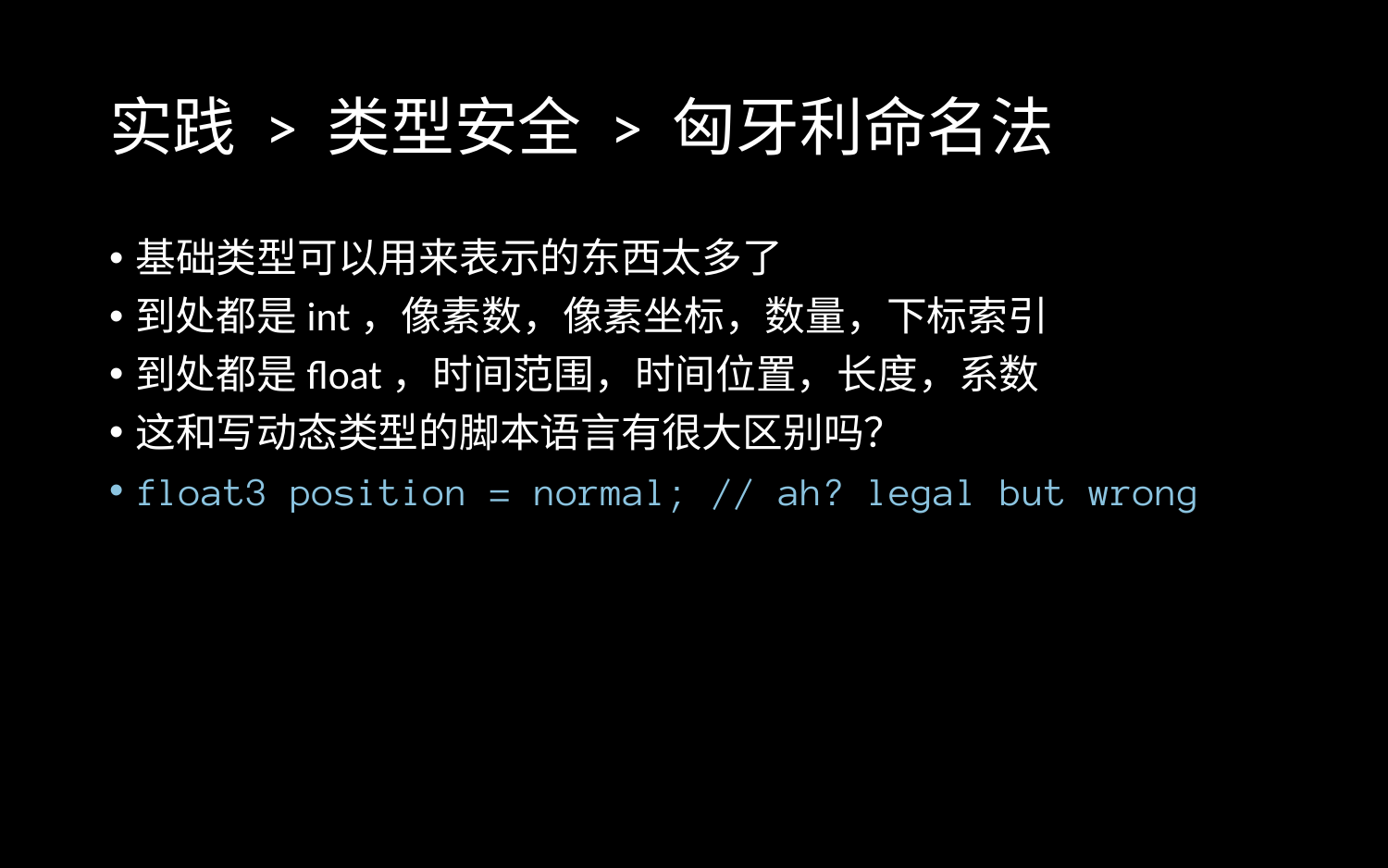

# 实践 > 类型安全 > 匈牙利命名法
基础类型可以用来表示的东西太多了
到处都是int，像素数，像素坐标，数量，下标索引
到处都是float，时间范围，时间位置，长度，系数
这和写动态类型的脚本语言有很大区别吗？
float3 position = normal; // ah? legal but wrong